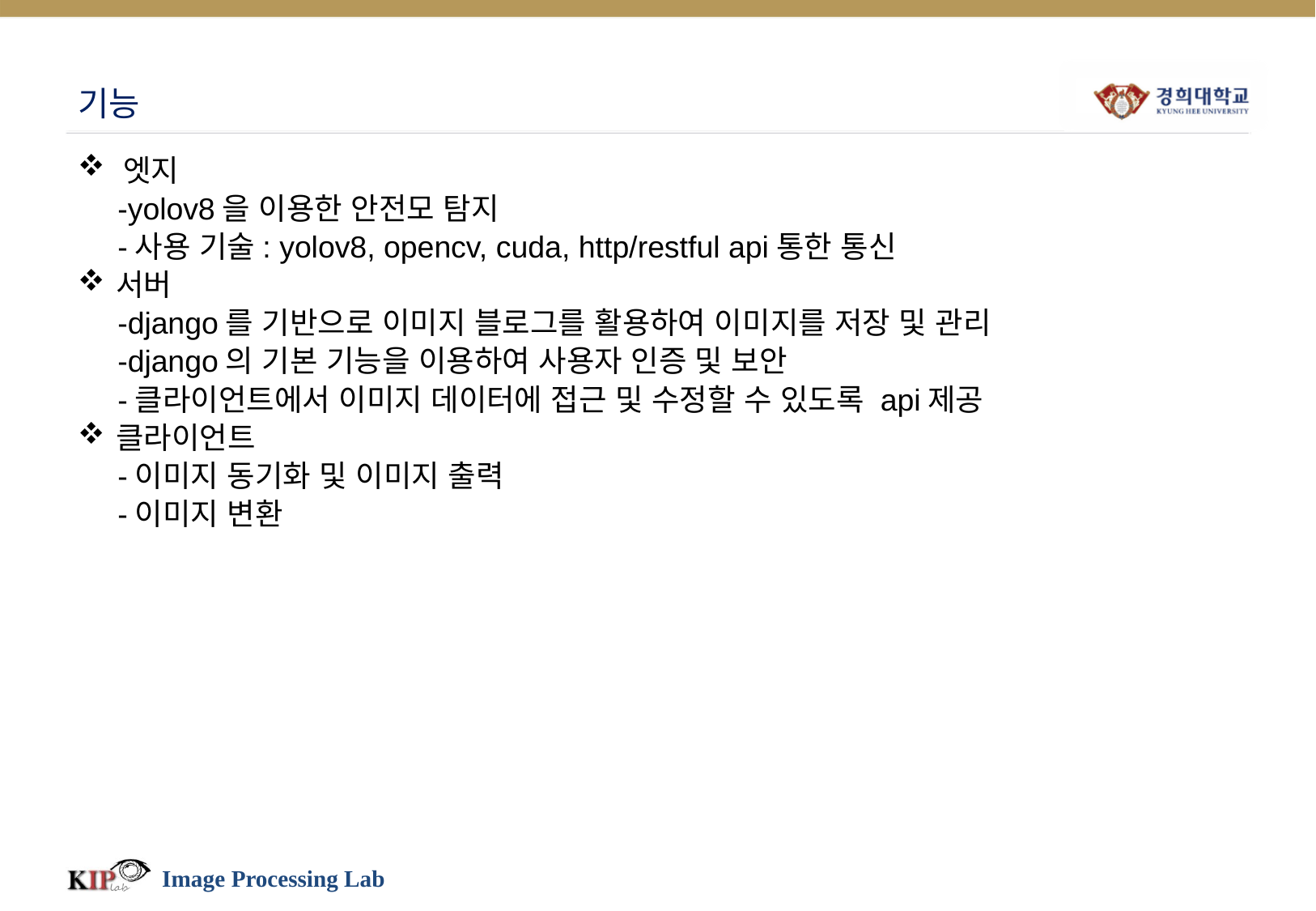

# 기능
엣지
	-yolov8을 이용한 안전모 탐지
	-사용 기술: yolov8, opencv, cuda, http/restful api통한 통신
서버
	-django를 기반으로 이미지 블로그를 활용하여 이미지를 저장 및 관리
	-django의 기본 기능을 이용하여 사용자 인증 및 보안
	-클라이언트에서 이미지 데이터에 접근 및 수정할 수 있도록 api제공
클라이언트
	-이미지 동기화 및 이미지 출력
	-이미지 변환
Image Processing Lab